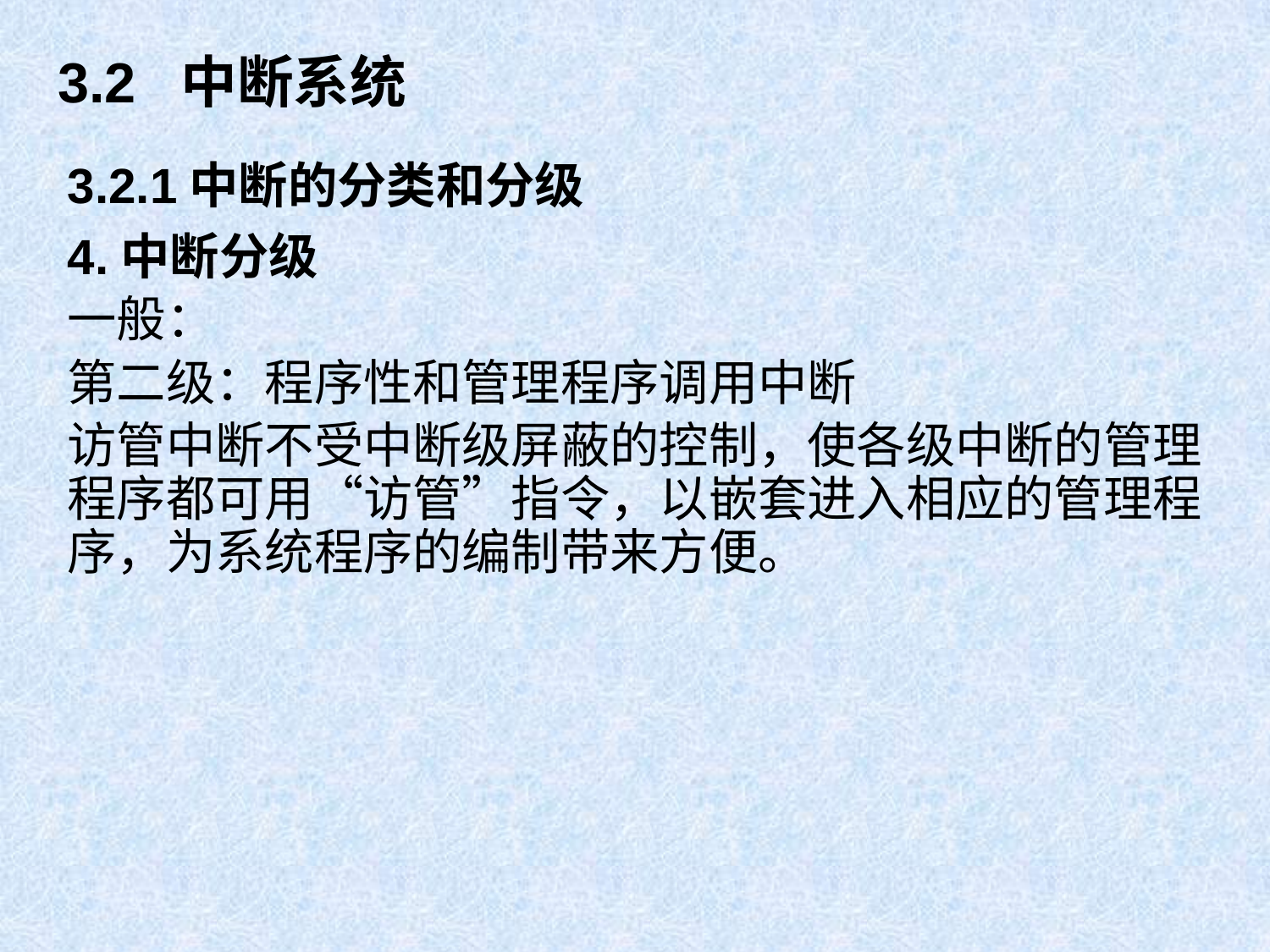

# 3.2  中断系统
3.2.1中断的分类和分级
4.中断分级
一般：
第二级：程序性和管理程序调用中断
访管中断不受中断级屏蔽的控制，使各级中断的管理程序都可用“访管”指令，以嵌套进入相应的管理程序，为系统程序的编制带来方便。